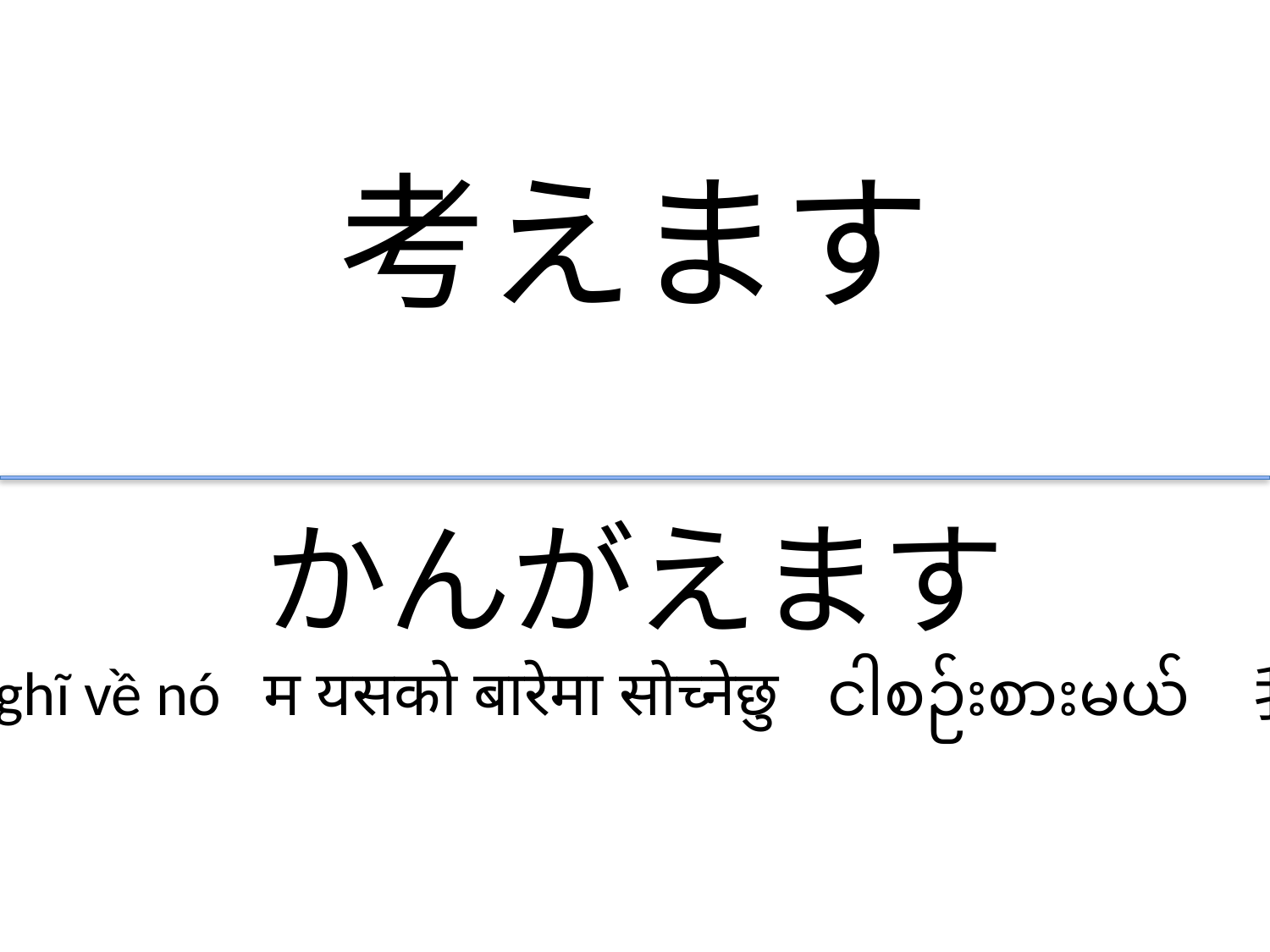

考えます

かんがえます
I'll think about it   Tôi sẽ nghĩ về nó   म यसको बारेमा सोच्नेछु   ငါစဉ်းစားမယ်   我会考虑的   我會考慮的